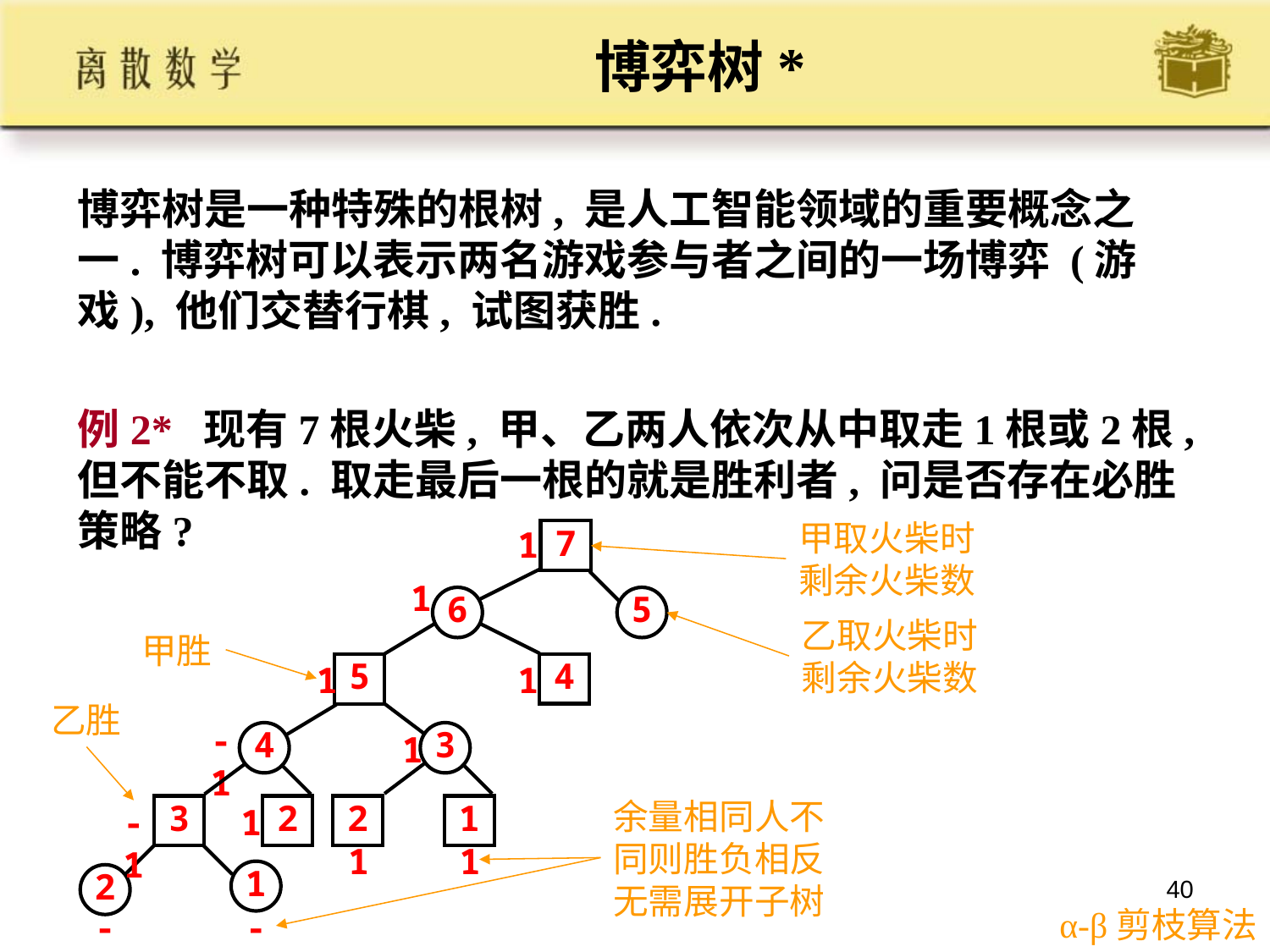

# 博弈树*
博弈树是一种特殊的根树, 是人工智能领域的重要概念之一. 博弈树可以表示两名游戏参与者之间的一场博弈 (游戏), 他们交替行棋, 试图获胜.

例2*  现有7根火柴, 甲、乙两人依次从中取走1根或2根, 但不能不取. 取走最后一根的就是胜利者, 问是否存在必胜策略?

甲取火柴时剩余火柴数
7
1

1

6

5

5
4
1
1

-1

4

3
1

3
2
2
1
-1
1
1
1

1

2
-1
-1
乙取火柴时剩余火柴数
甲胜
乙胜
余量相同人不同则胜负相反无需展开子树
40
α-β剪枝算法